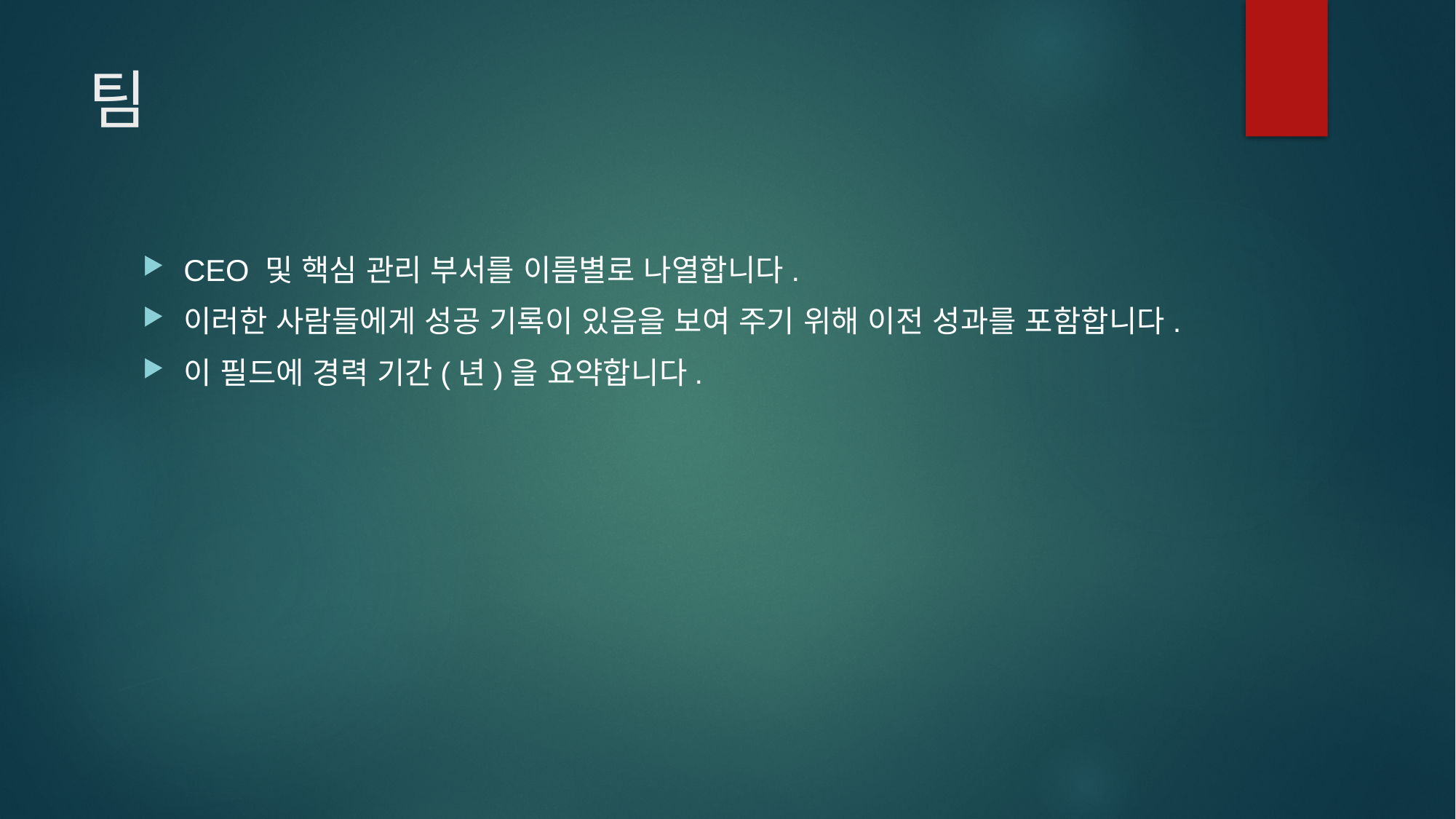

# 팀
CEO 및 핵심 관리 부서를 이름별로 나열합니다.
이러한 사람들에게 성공 기록이 있음을 보여 주기 위해 이전 성과를 포함합니다.
이 필드에 경력 기간(년)을 요약합니다.